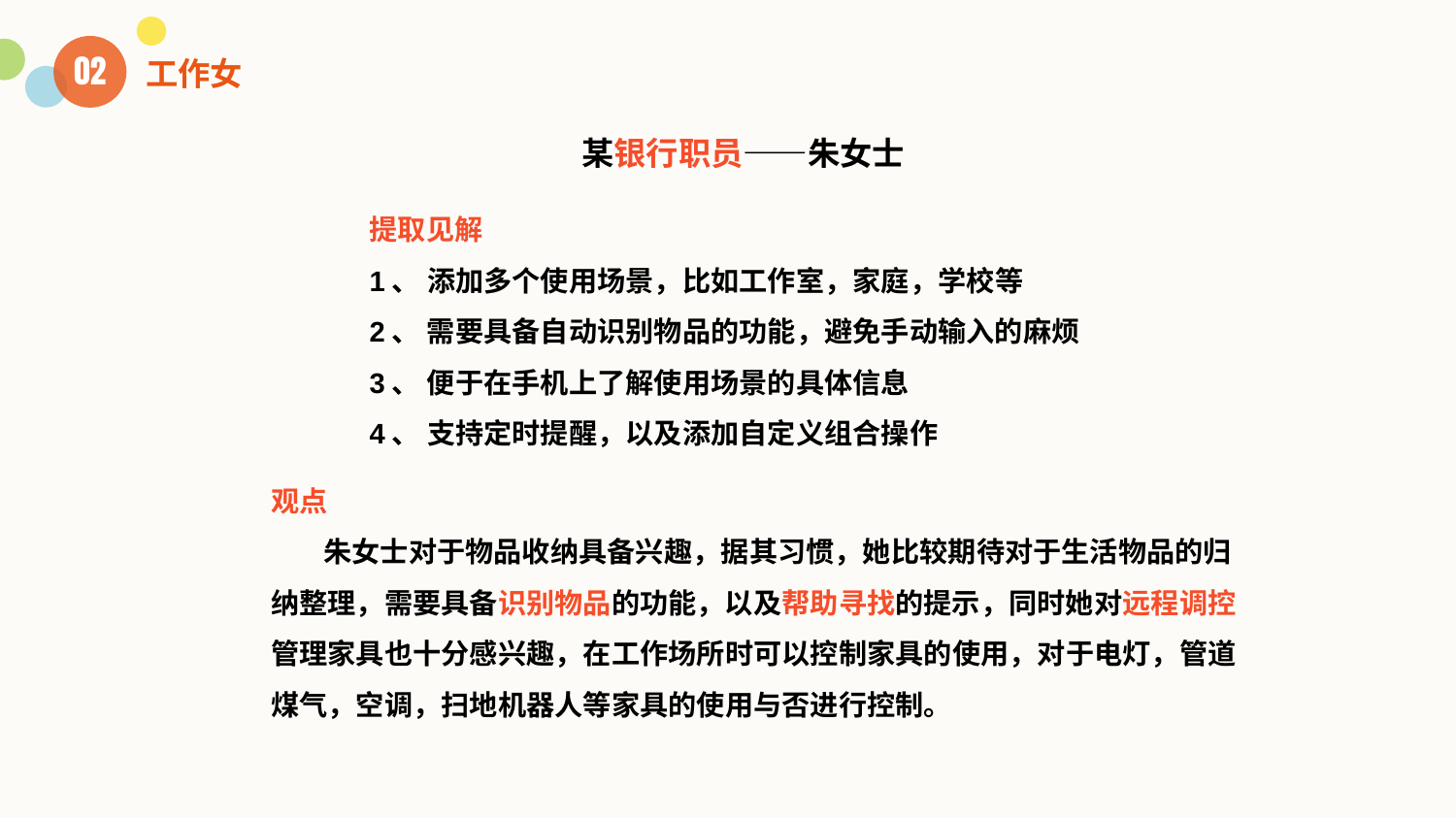

02
工作女

某银行职员——朱女士
提取见解
1、 添加多个使用场景，比如工作室，家庭，学校等
2、 需要具备自动识别物品的功能，避免手动输入的麻烦
3、 便于在手机上了解使用场景的具体信息
4、 支持定时提醒，以及添加自定义组合操作
观点
       朱女士对于物品收纳具备兴趣，据其习惯，她比较期待对于生活物品的归纳整理，需要具备识别物品的功能，以及帮助寻找的提示，同时她对远程调控管理家具也十分感兴趣，在工作场所时可以控制家具的使用，对于电灯，管道煤气，空调，扫地机器人等家具的使用与否进行控制。